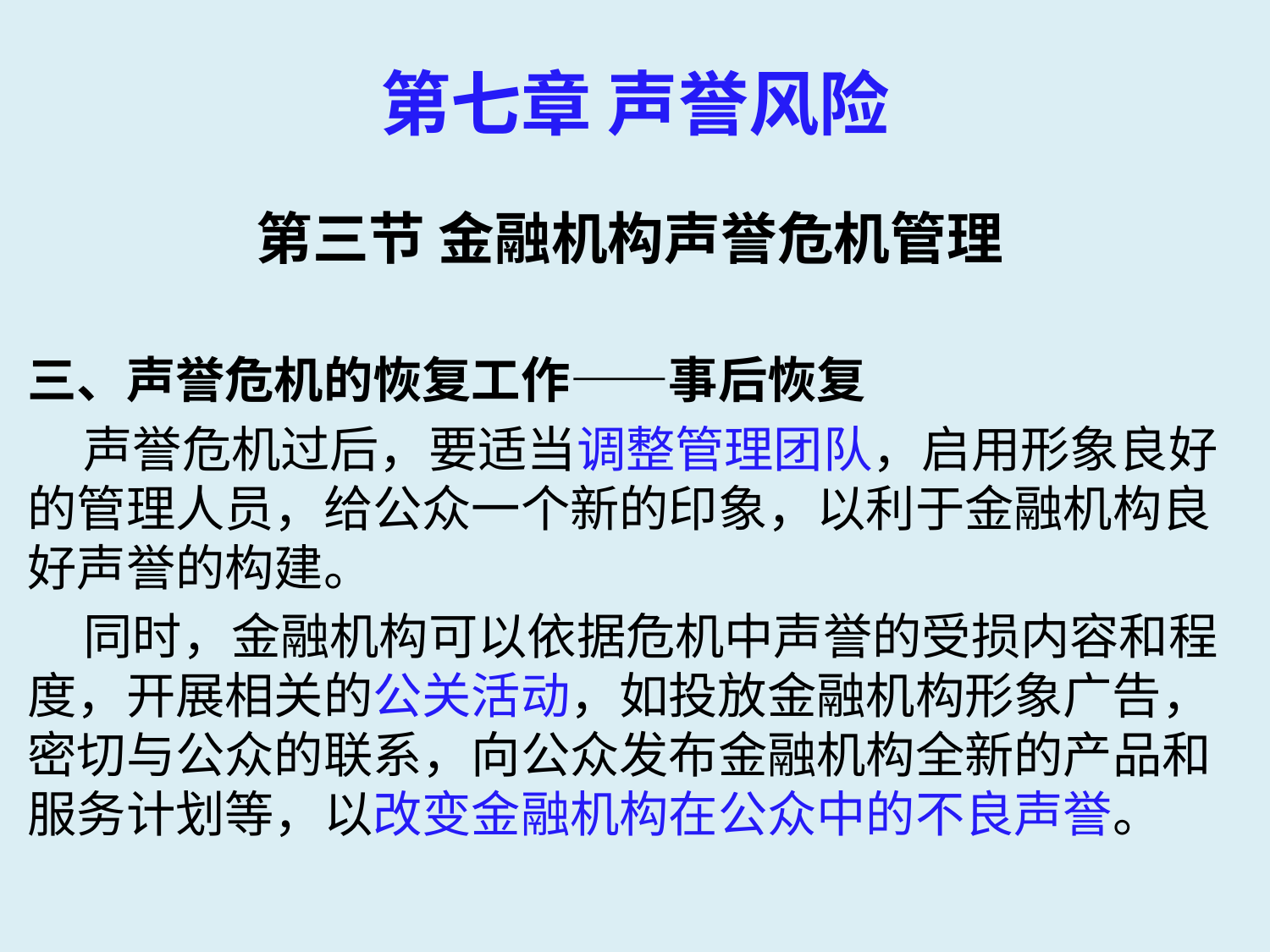

# 第七章 声誉风险
第三节 金融机构声誉危机管理

三、声誉危机的恢复工作——事后恢复
    声誉危机过后，要适当调整管理团队，启用形象良好的管理人员，给公众一个新的印象，以利于金融机构良好声誉的构建。
    同时，金融机构可以依据危机中声誉的受损内容和程度，开展相关的公关活动，如投放金融机构形象广告，密切与公众的联系，向公众发布金融机构全新的产品和服务计划等，以改变金融机构在公众中的不良声誉。